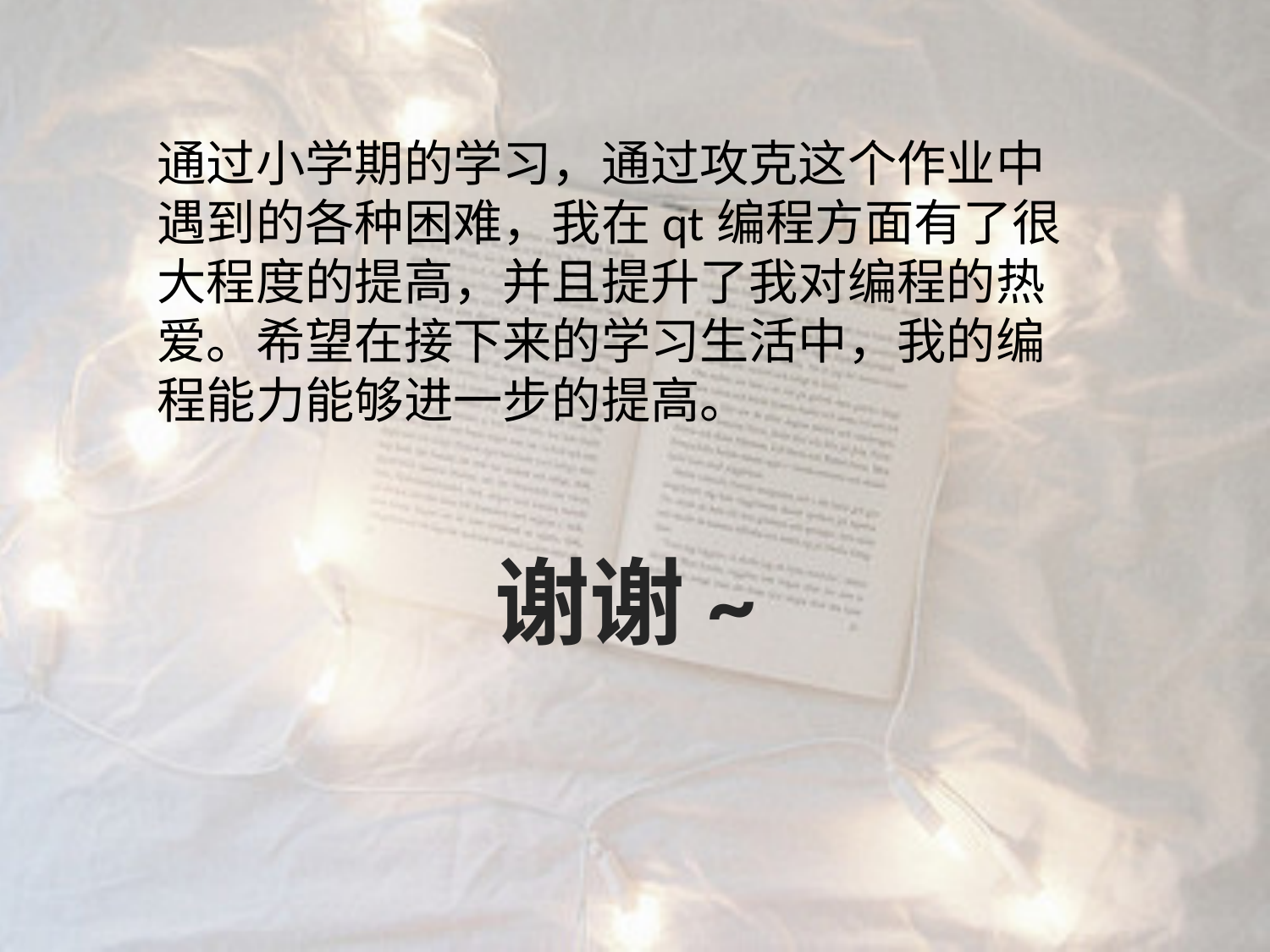

通过小学期的学习，通过攻克这个作业中遇到的各种困难，我在qt编程方面有了很大程度的提高，并且提升了我对编程的热爱。希望在接下来的学习生活中，我的编程能力能够进一步的提高。

谢谢~